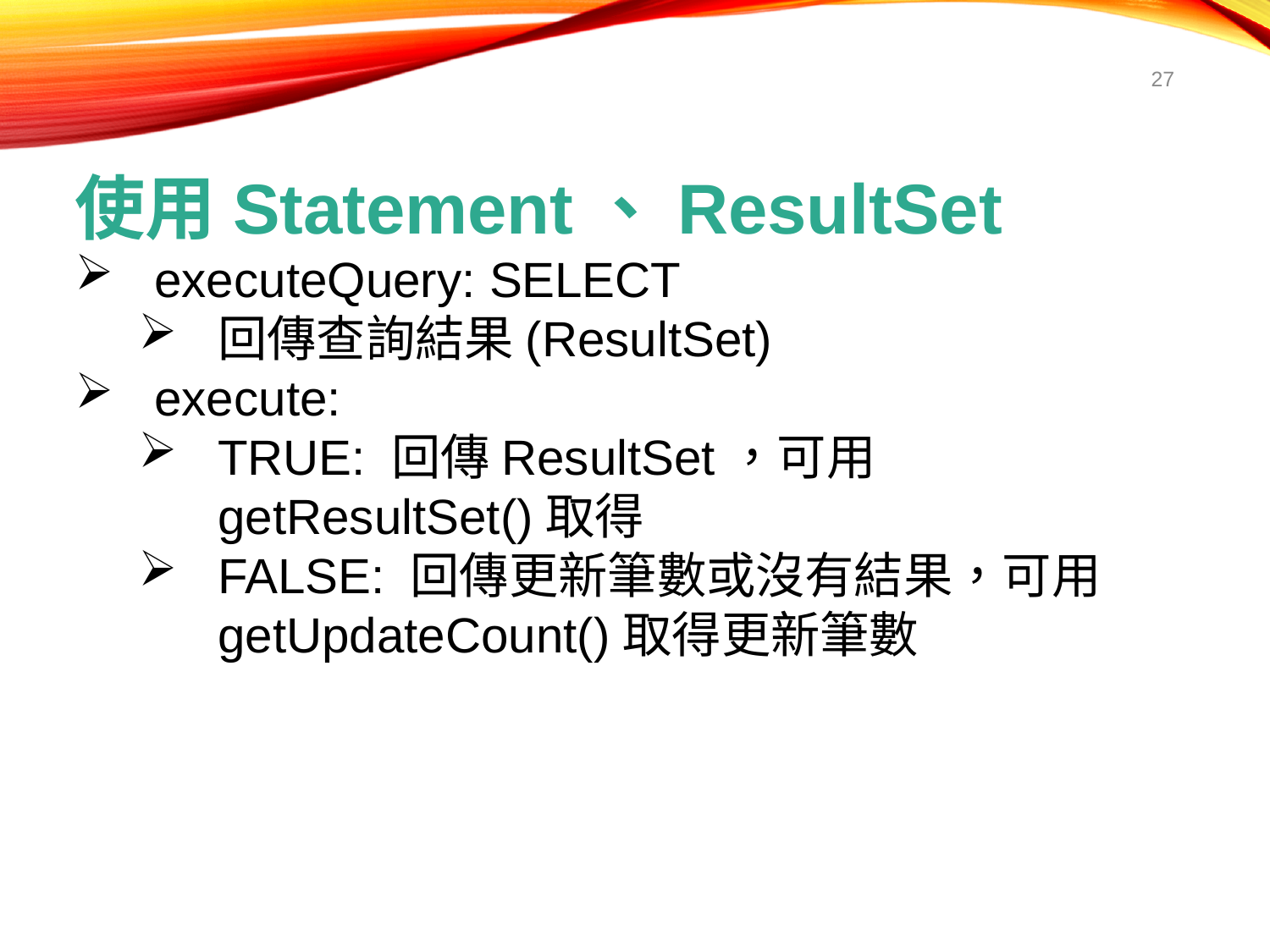

27
使用Statement、ResultSet
executeQuery: SELECT
回傳查詢結果(ResultSet)
execute:
TRUE: 回傳ResultSet，可用getResultSet()取得
FALSE: 回傳更新筆數或沒有結果，可用getUpdateCount()取得更新筆數